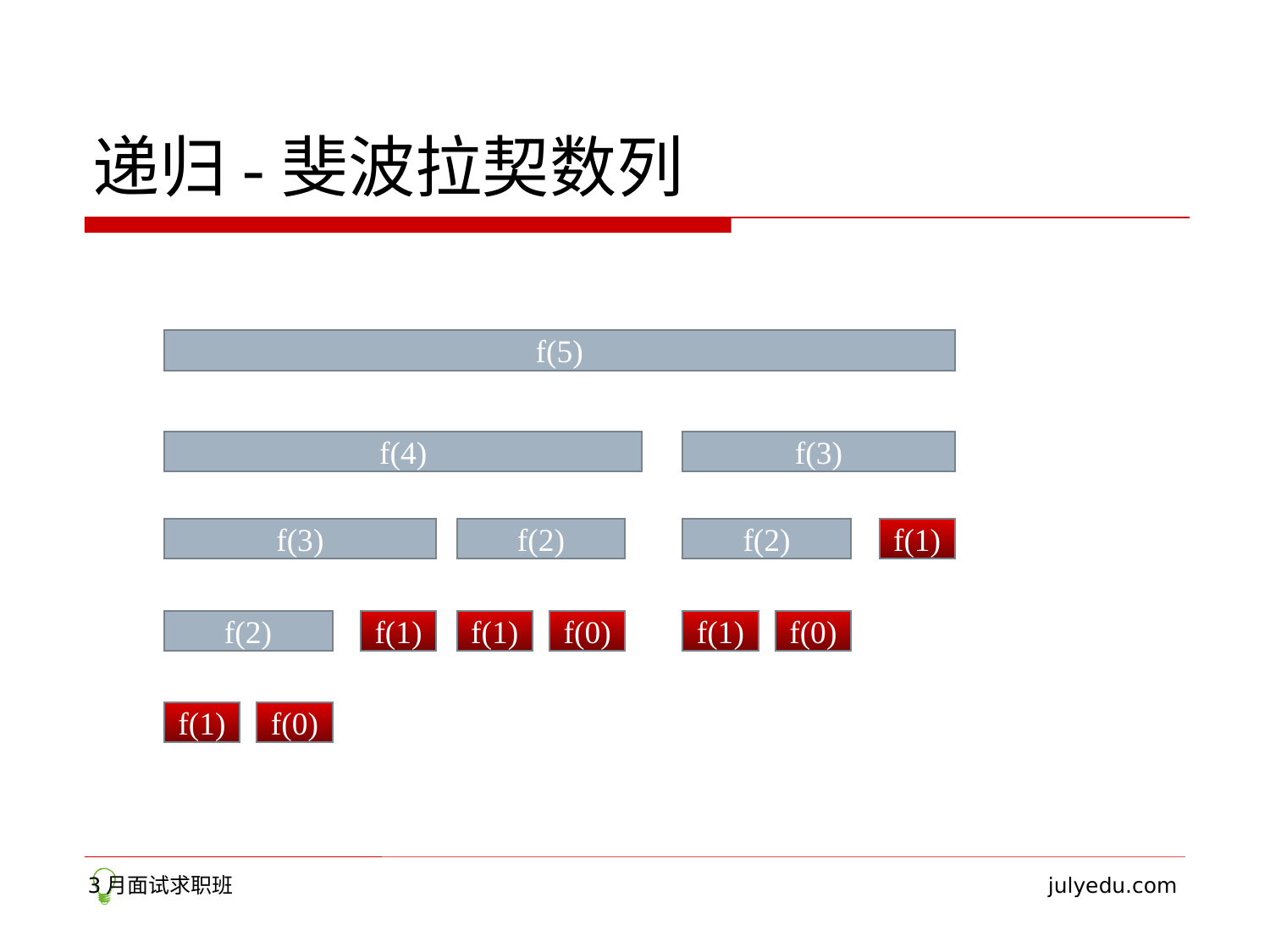

# 递归-斐波拉契数列

f(5)
f(4)
f(3)
f(2)
f(1)
f(3)
f(2)
f(2)
f(1)
f(1)
f(0)
f(1)
f(0)
f(1)
f(0)
3月面试求职班
julyedu.com